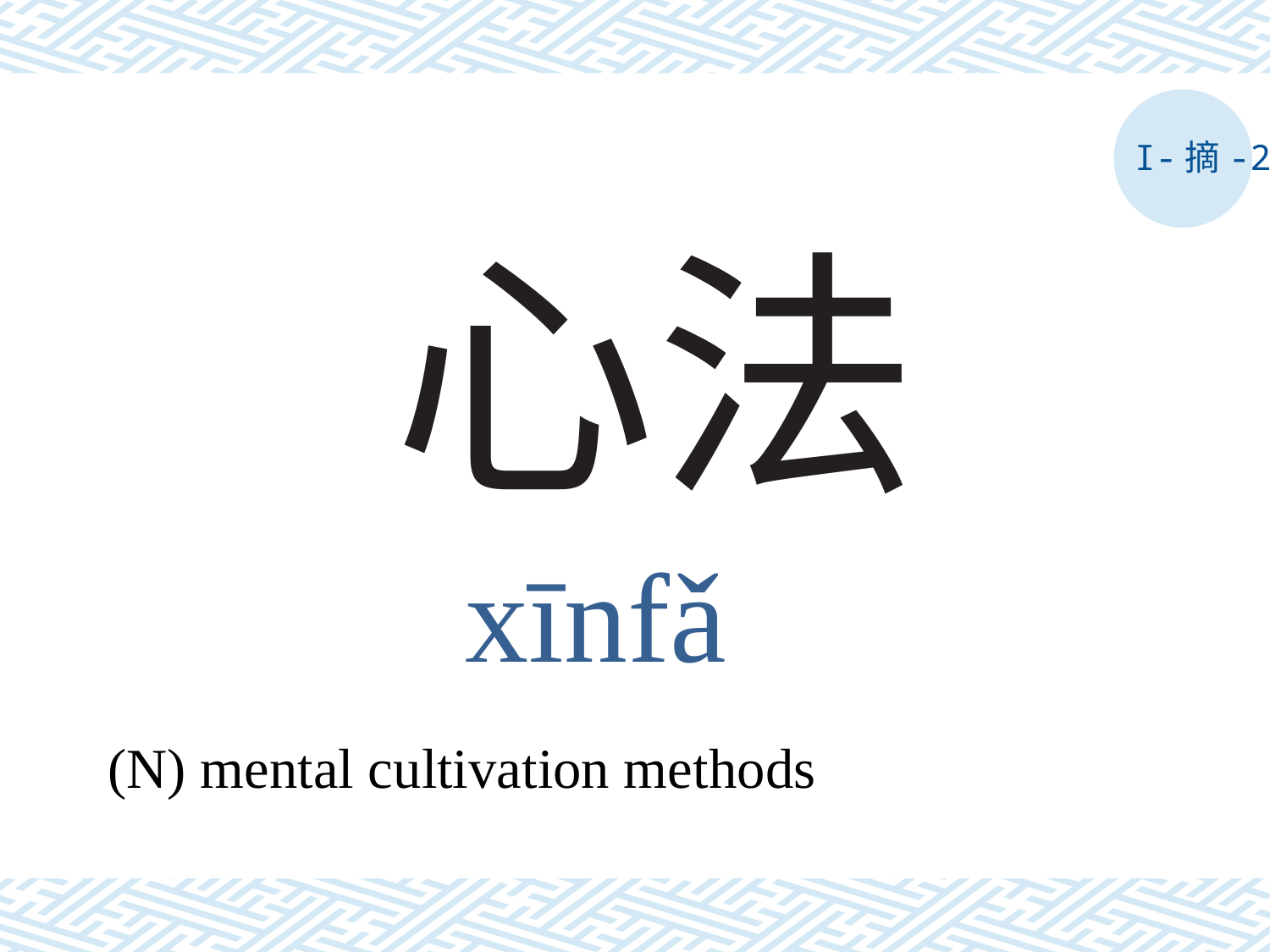

I-摘-2

# 心法
xīnfǎ
(N) mental cultivation methods